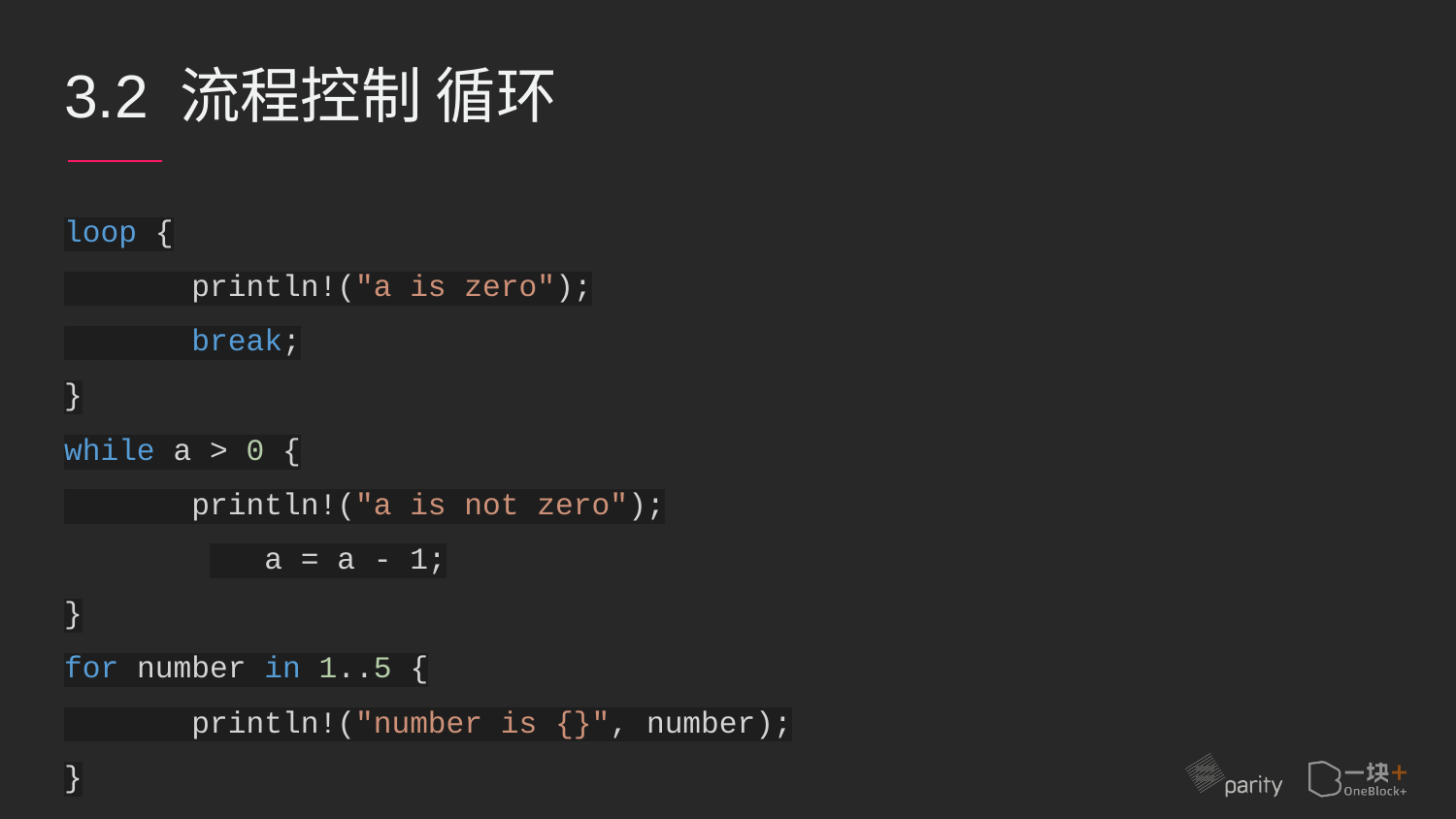

3.2 流程控制 循环
loop {
       println!("a is zero");
       break;
}
while a > 0 {
       println!("a is not zero");
	   a = a - 1;
}
for number in 1..5 {
       println!("number is {}", number);
}